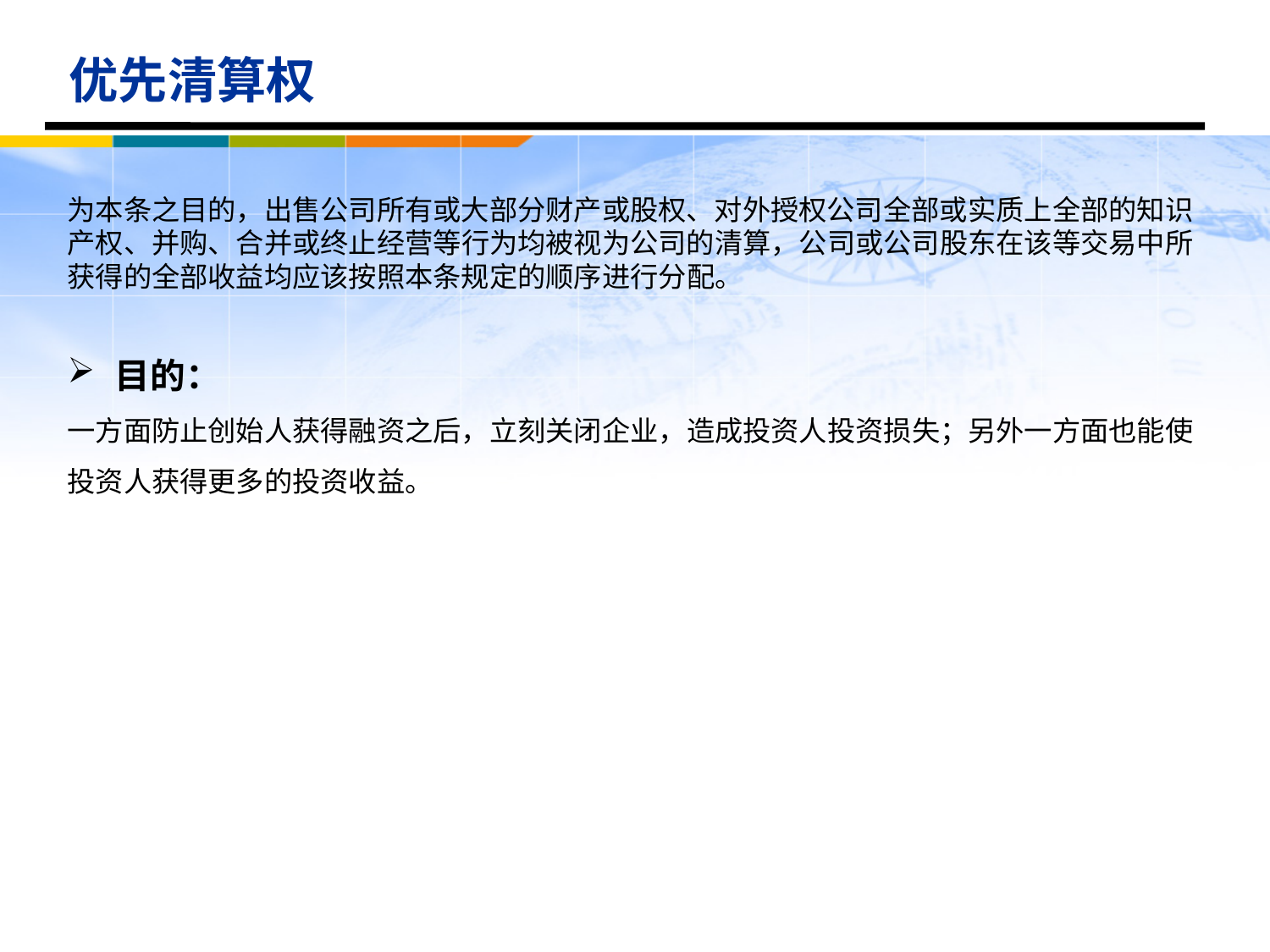

优先清算权

为本条之目的，出售公司所有或大部分财产或股权、对外授权公司全部或实质上全部的知识产权、并购、合并或终止经营等行为均被视为公司的清算，公司或公司股东在该等交易中所获得的全部收益均应该按照本条规定的顺序进行分配。

目的：
一方面防止创始人获得融资之后，立刻关闭企业，造成投资人投资损失；另外一方面也能使投资人获得更多的投资收益。